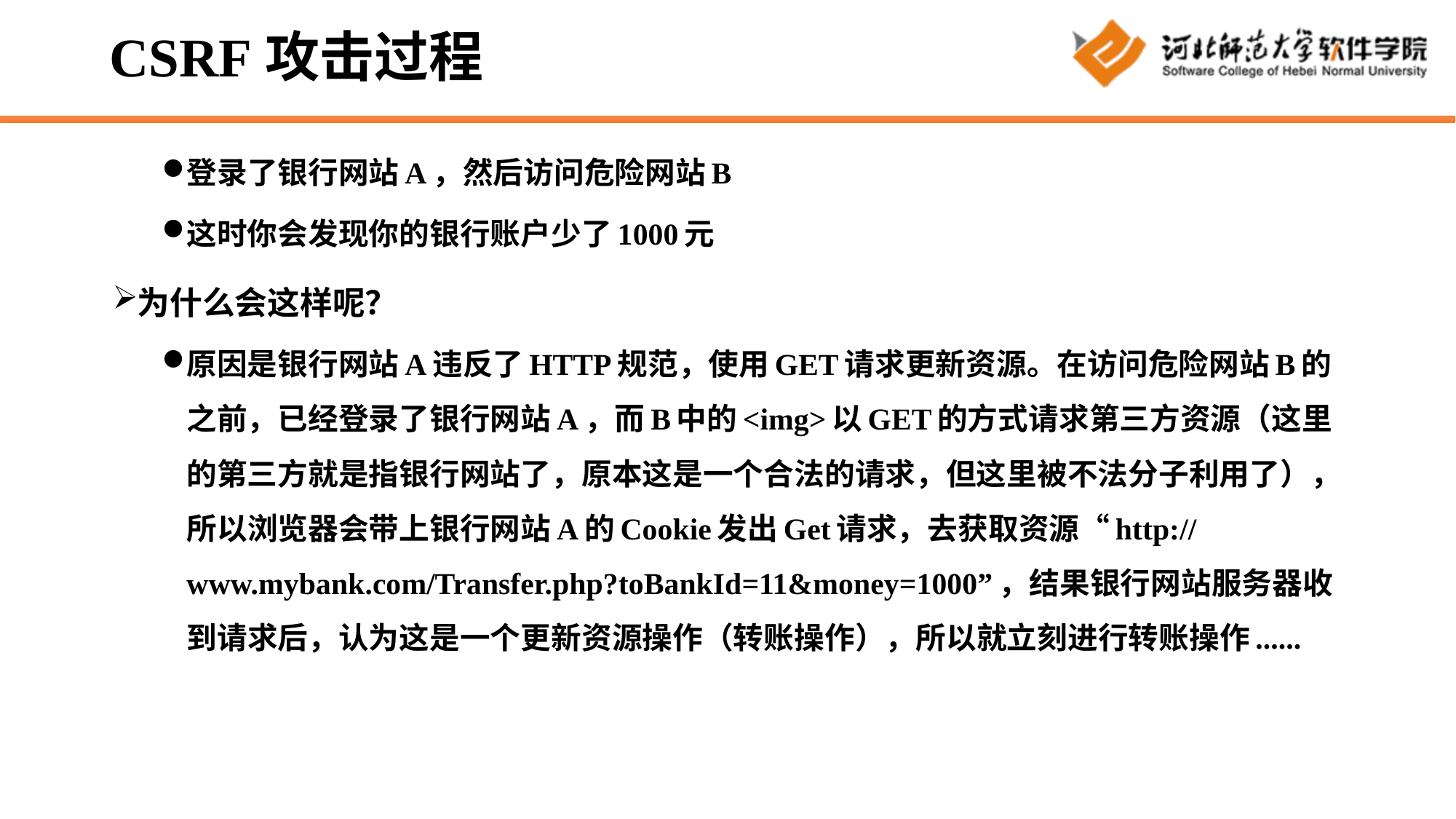

# CSRF攻击过程
登录了银行网站A，然后访问危险网站B
这时你会发现你的银行账户少了1000元
为什么会这样呢？
原因是银行网站A违反了HTTP规范，使用GET请求更新资源。在访问危险网站B的之前，已经登录了银行网站A，而B中的<img>以GET的方式请求第三方资源（这里的第三方就是指银行网站了，原本这是一个合法的请求，但这里被不法分子利用了），所以浏览器会带上银行网站A的Cookie发出Get请求，去获取资源“http://www.mybank.com/Transfer.php?toBankId=11&money=1000”，结果银行网站服务器收到请求后，认为这是一个更新资源操作（转账操作），所以就立刻进行转账操作......